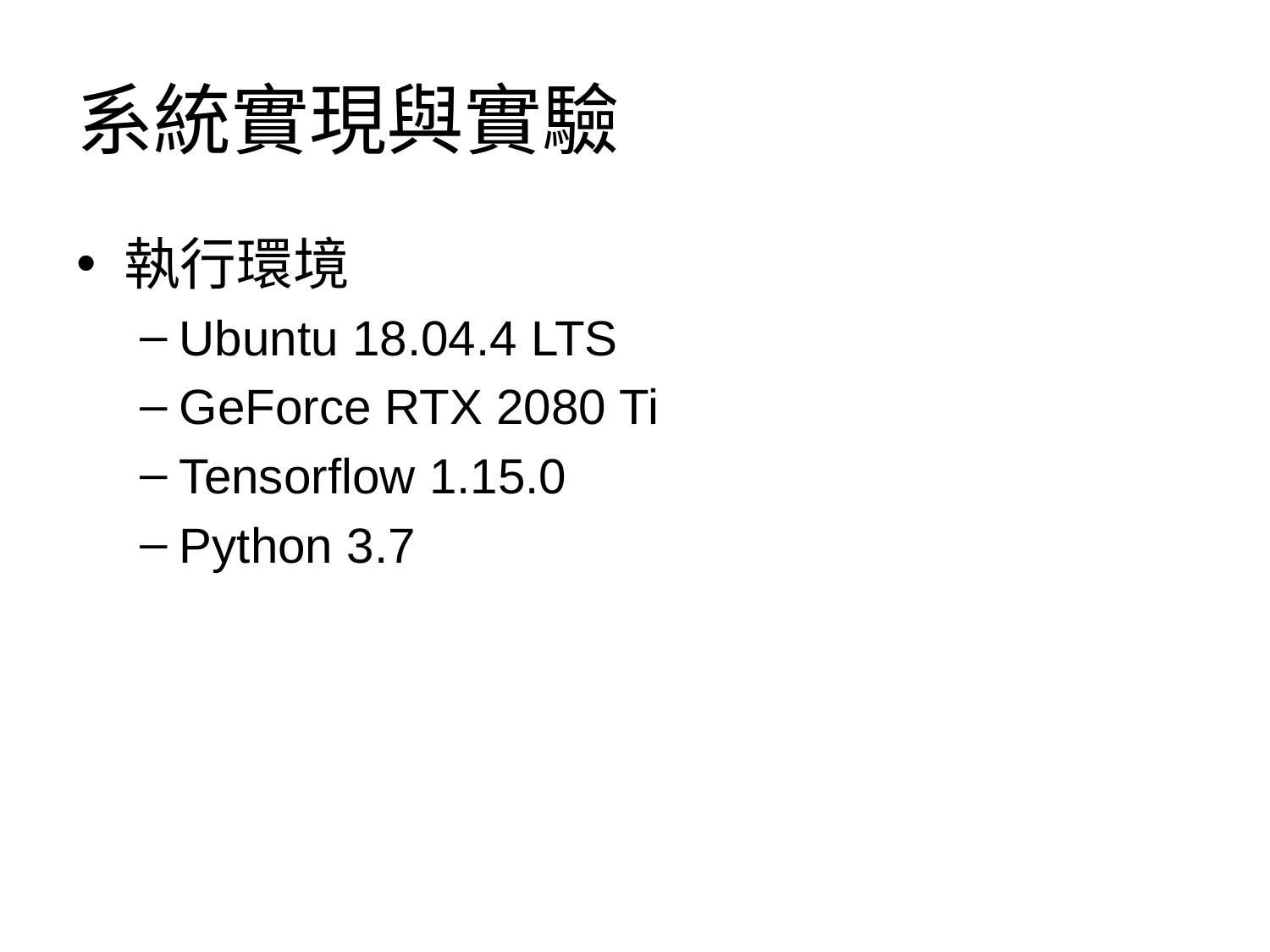

# 系統實現與實驗
執行環境
Ubuntu 18.04.4 LTS
GeForce RTX 2080 Ti
Tensorflow 1.15.0
Python 3.7